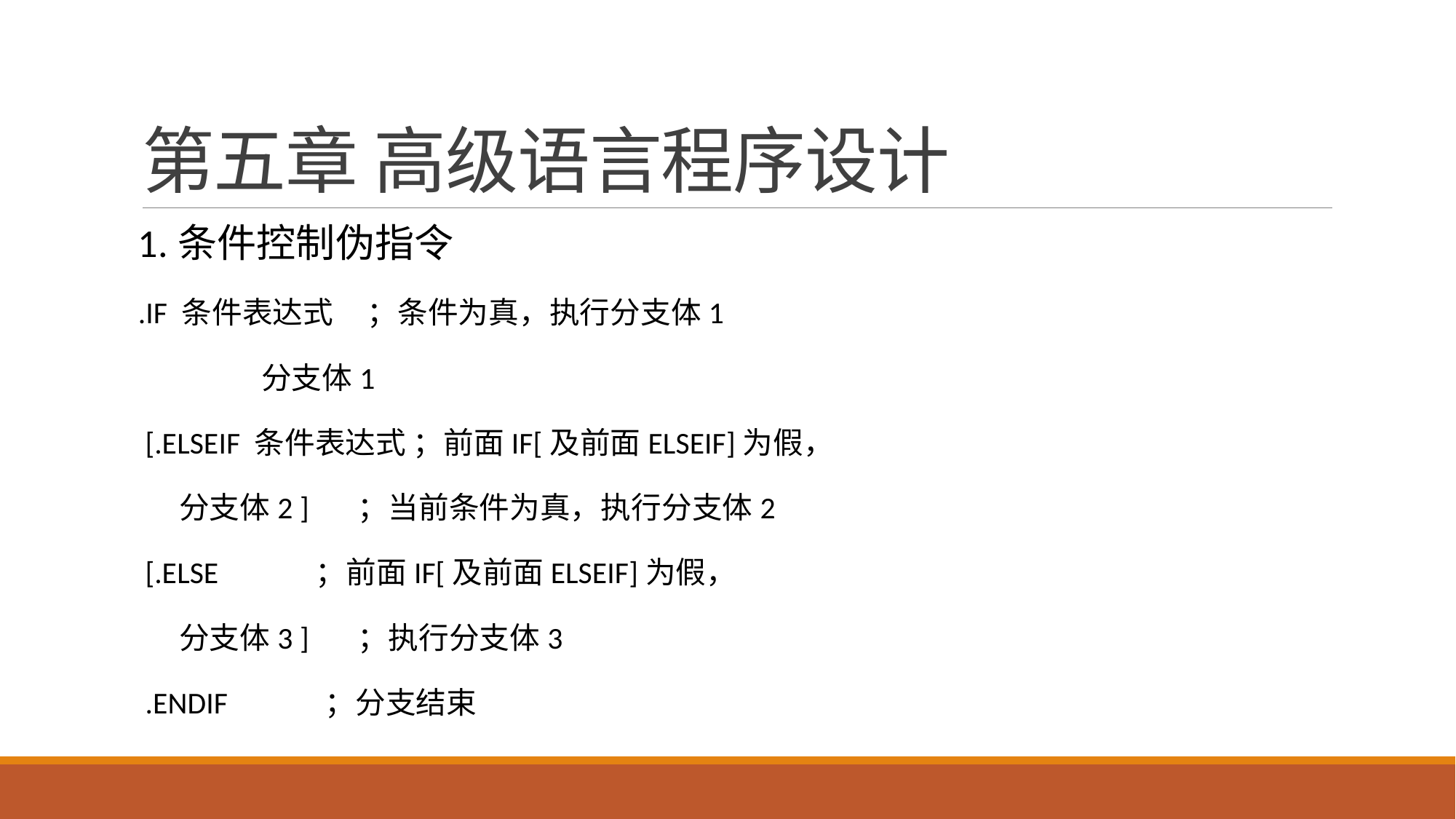

# 第五章 高级语言程序设计
1.条件控制伪指令
.IF 条件表达式     ；条件为真，执行分支体1
	 分支体1
 [.ELSEIF 条件表达式 ；前面IF[及前面ELSEIF]为假，
     分支体2 ]      ；当前条件为真，执行分支体2
 [.ELSE             ；前面IF[及前面ELSEIF]为假，
     分支体3 ]      ；执行分支体3
 .ENDIF             ；分支结束